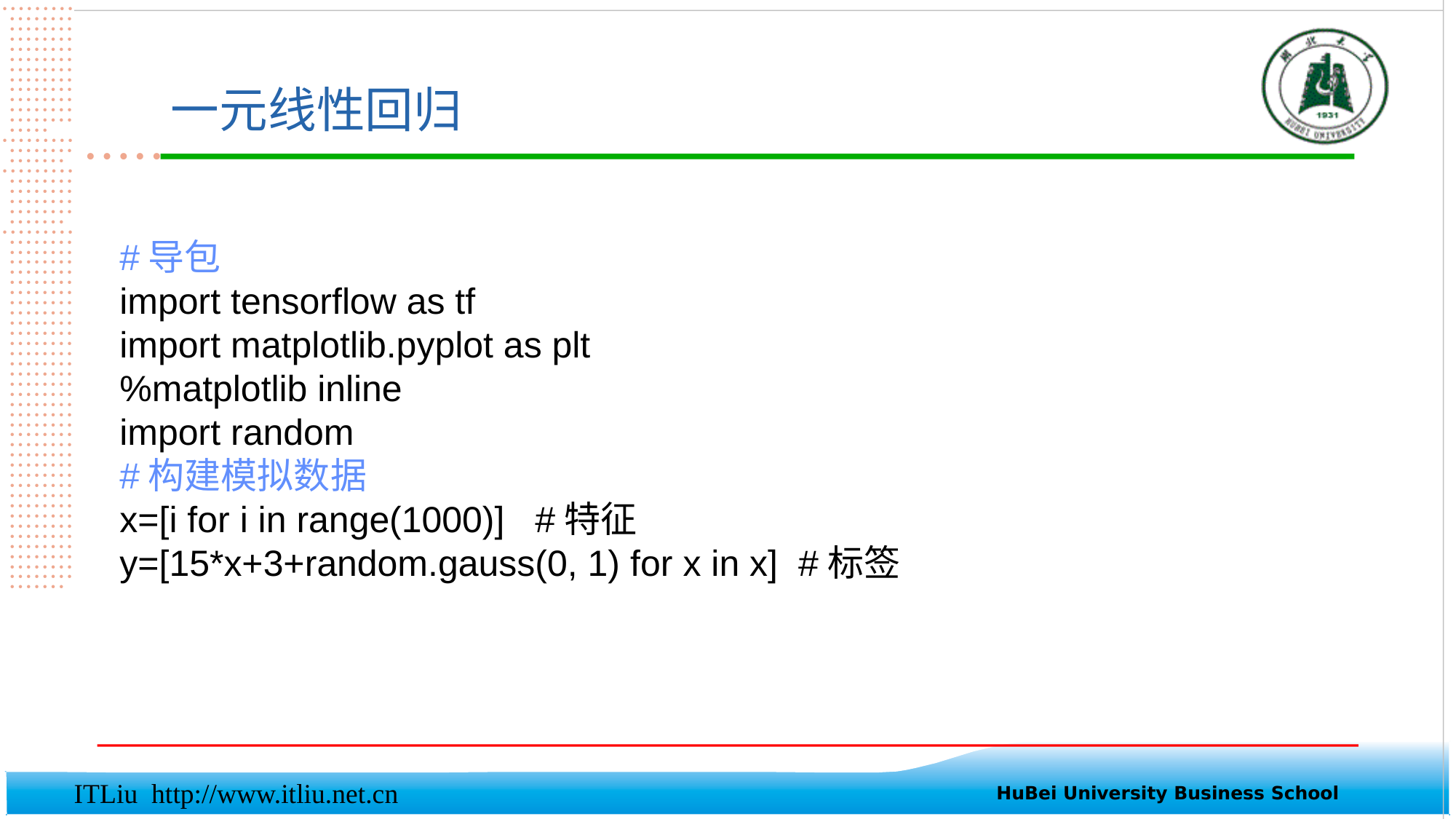

一元线性回归
#导包
import tensorflow as tf
import matplotlib.pyplot as plt
%matplotlib inline
import random
#构建模拟数据
x=[i for i in range(1000)]   #特征
y=[15*x+3+random.gauss(0, 1) for x in x]  #标签